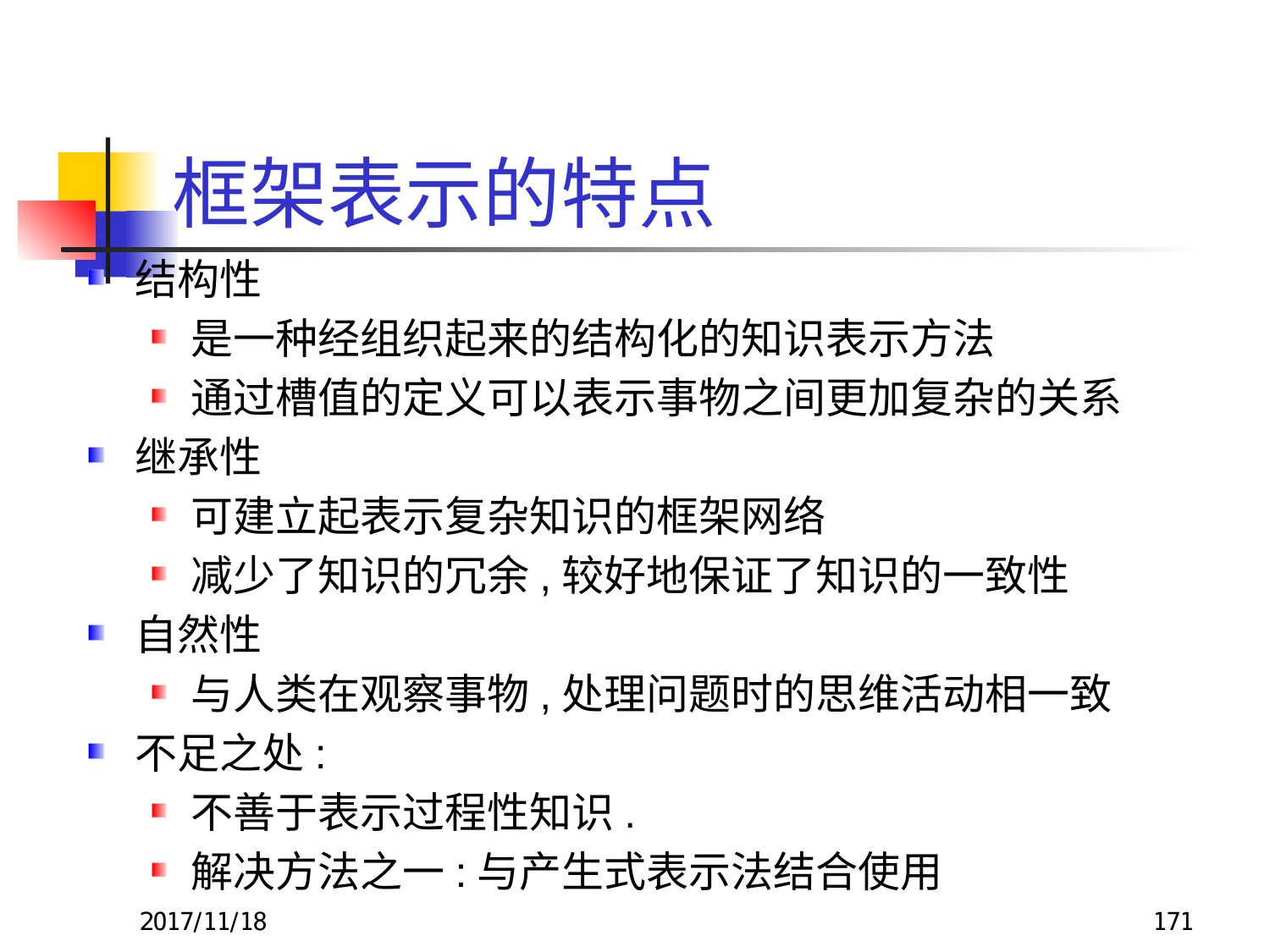

# 框架表示的特点
结构性
是一种经组织起来的结构化的知识表示方法
通过槽值的定义可以表示事物之间更加复杂的关系
继承性
可建立起表示复杂知识的框架网络
减少了知识的冗余,较好地保证了知识的一致性
自然性
与人类在观察事物,处理问题时的思维活动相一致
不足之处:
不善于表示过程性知识.
解决方法之一:与产生式表示法结合使用

2017/11/18
171